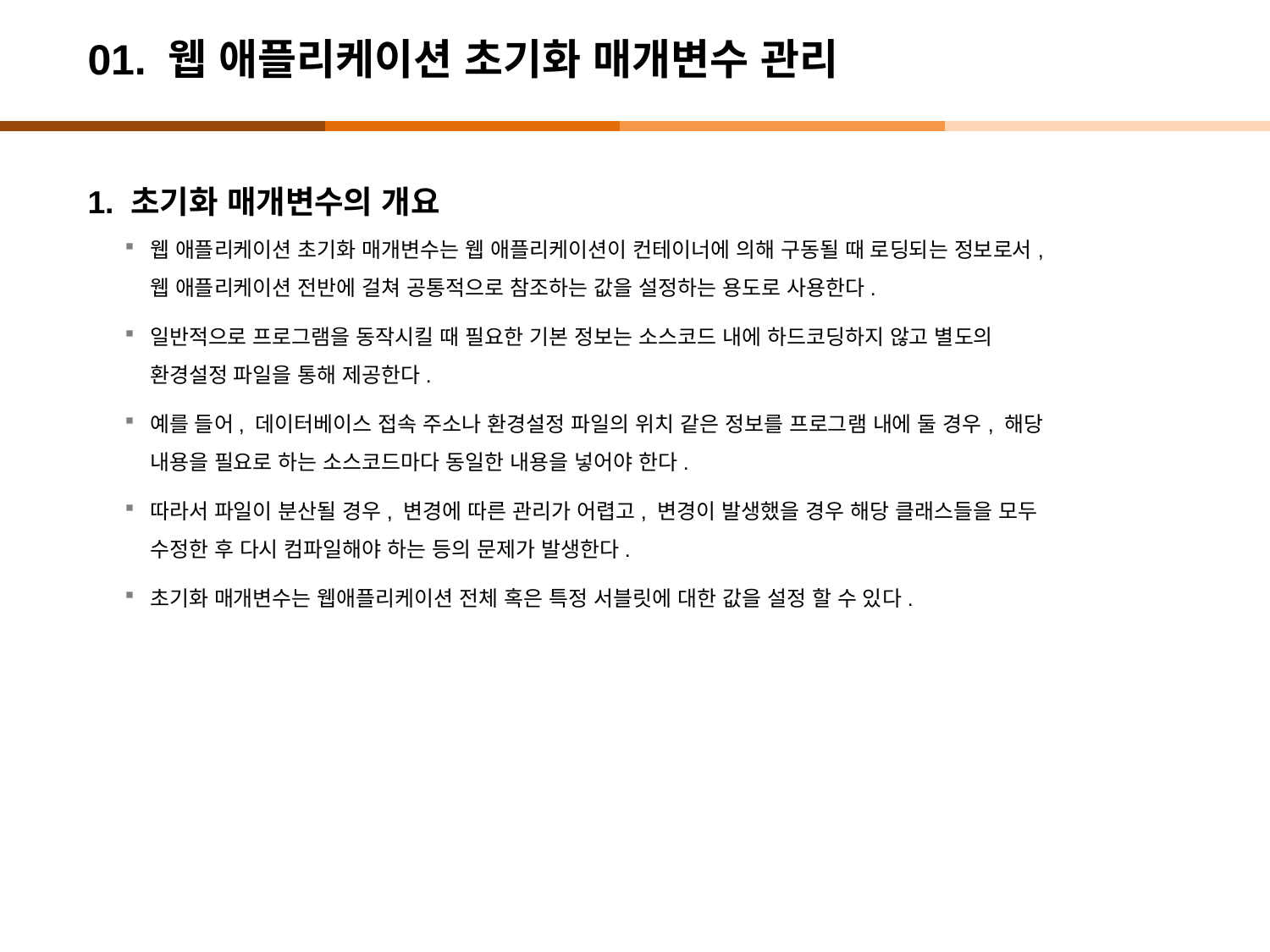

# 01. 웹 애플리케이션 초기화 매개변수 관리
1. 초기화 매개변수의 개요
웹 애플리케이션 초기화 매개변수는 웹 애플리케이션이 컨테이너에 의해 구동될 때 로딩되는 정보로서, 웹 애플리케이션 전반에 걸쳐 공통적으로 참조하는 값을 설정하는 용도로 사용한다.
일반적으로 프로그램을 동작시킬 때 필요한 기본 정보는 소스코드 내에 하드코딩하지 않고 별도의 환경설정 파일을 통해 제공한다.
예를 들어, 데이터베이스 접속 주소나 환경설정 파일의 위치 같은 정보를 프로그램 내에 둘 경우, 해당 내용을 필요로 하는 소스코드마다 동일한 내용을 넣어야 한다.
따라서 파일이 분산될 경우, 변경에 따른 관리가 어렵고, 변경이 발생했을 경우 해당 클래스들을 모두 수정한 후 다시 컴파일해야 하는 등의 문제가 발생한다.
초기화 매개변수는 웹애플리케이션 전체 혹은 특정 서블릿에 대한 값을 설정 할 수 있다.